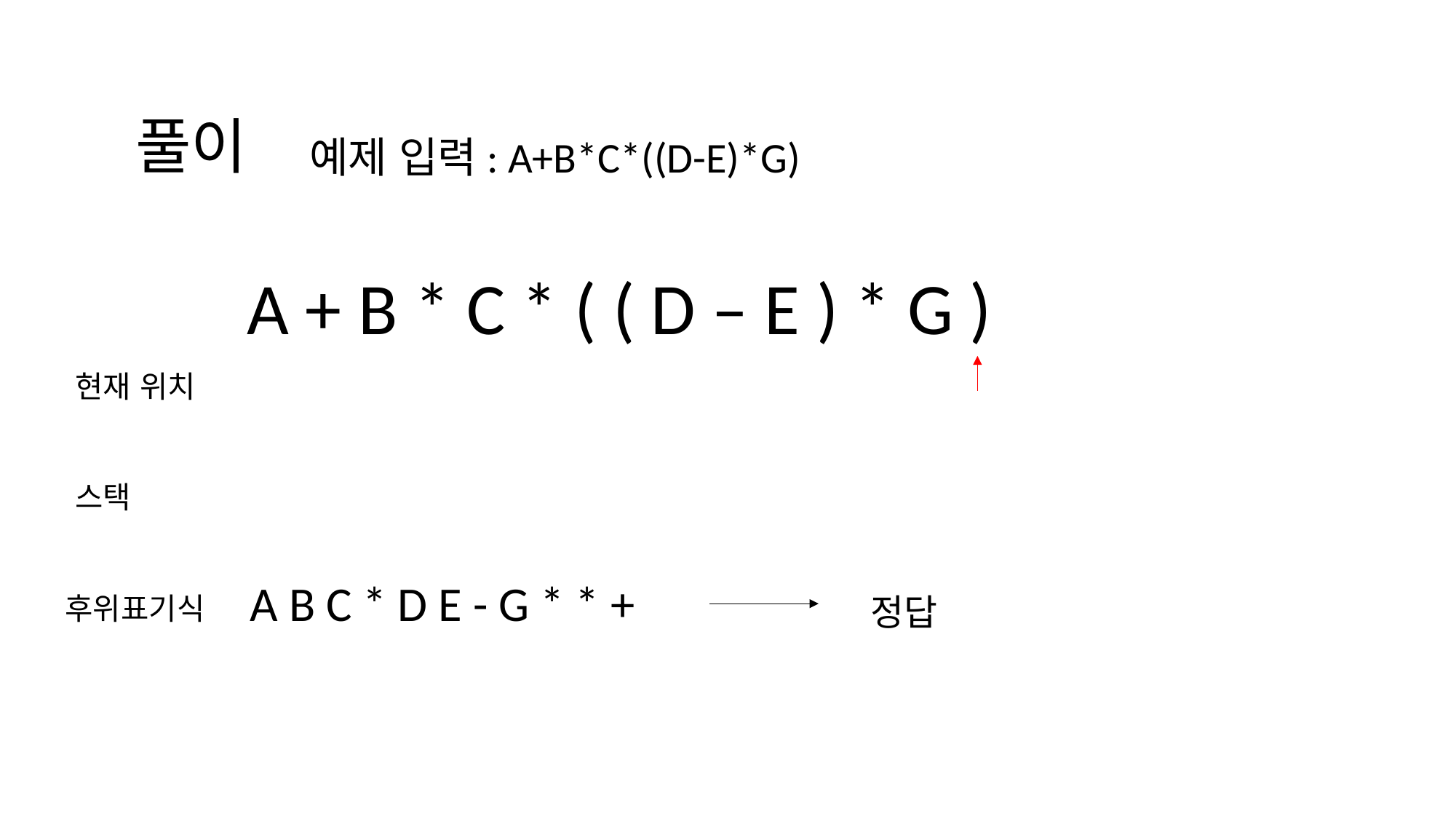

풀이
예제 입력: A+B*C*((D-E)*G)
A + B * C * ( ( D – E ) * G )
현재 위치
스택
정답
A B C * D E - G * * +
후위표기식